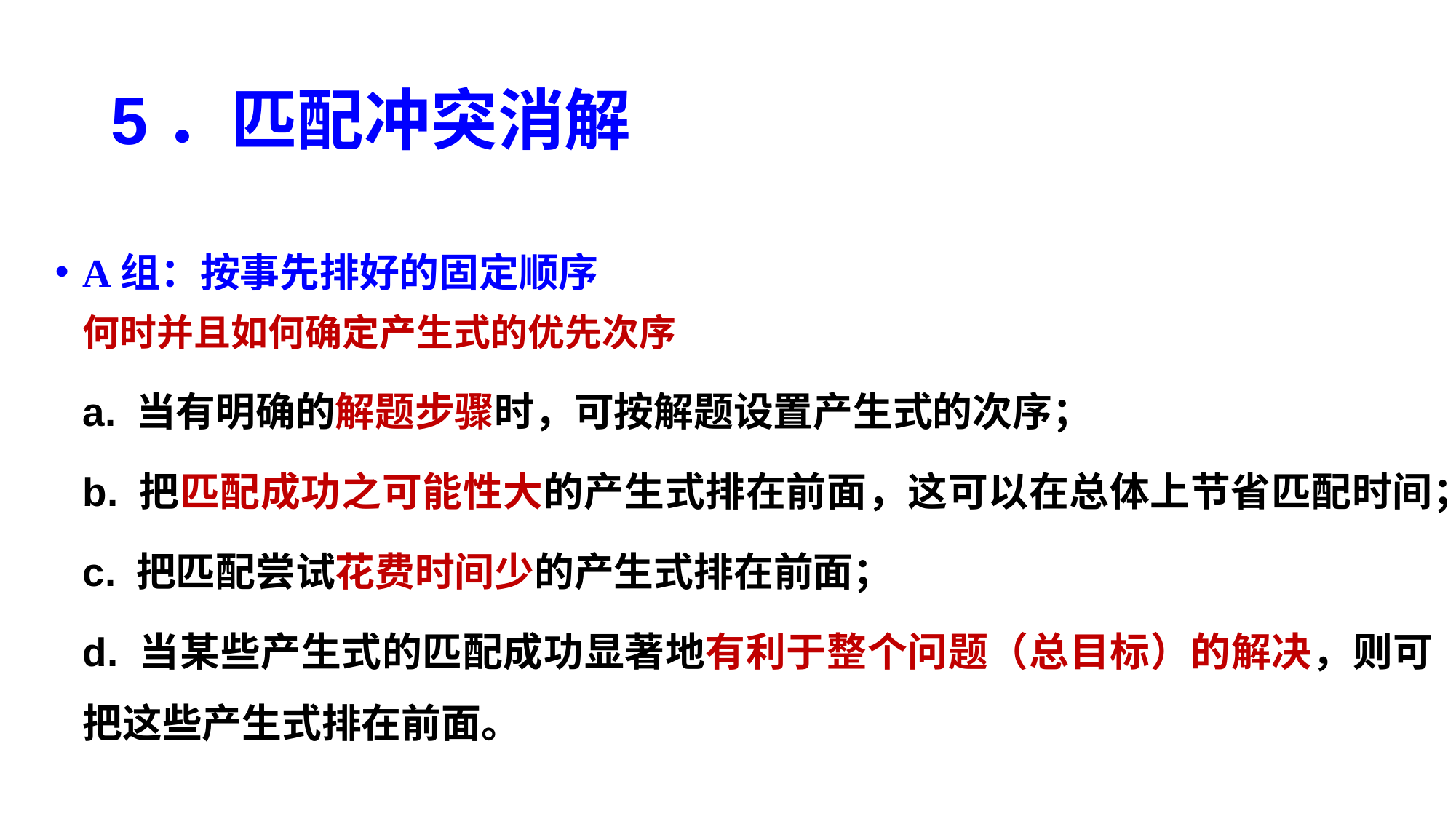

# 5．匹配冲突消解
A组：按事先排好的固定顺序
何时并且如何确定产生式的优先次序
a. 当有明确的解题步骤时，可按解题设置产生式的次序；
b. 把匹配成功之可能性大的产生式排在前面，这可以在总体上节省匹配时间；
c. 把匹配尝试花费时间少的产生式排在前面；
d. 当某些产生式的匹配成功显著地有利于整个问题（总目标）的解决，则可把这些产生式排在前面。